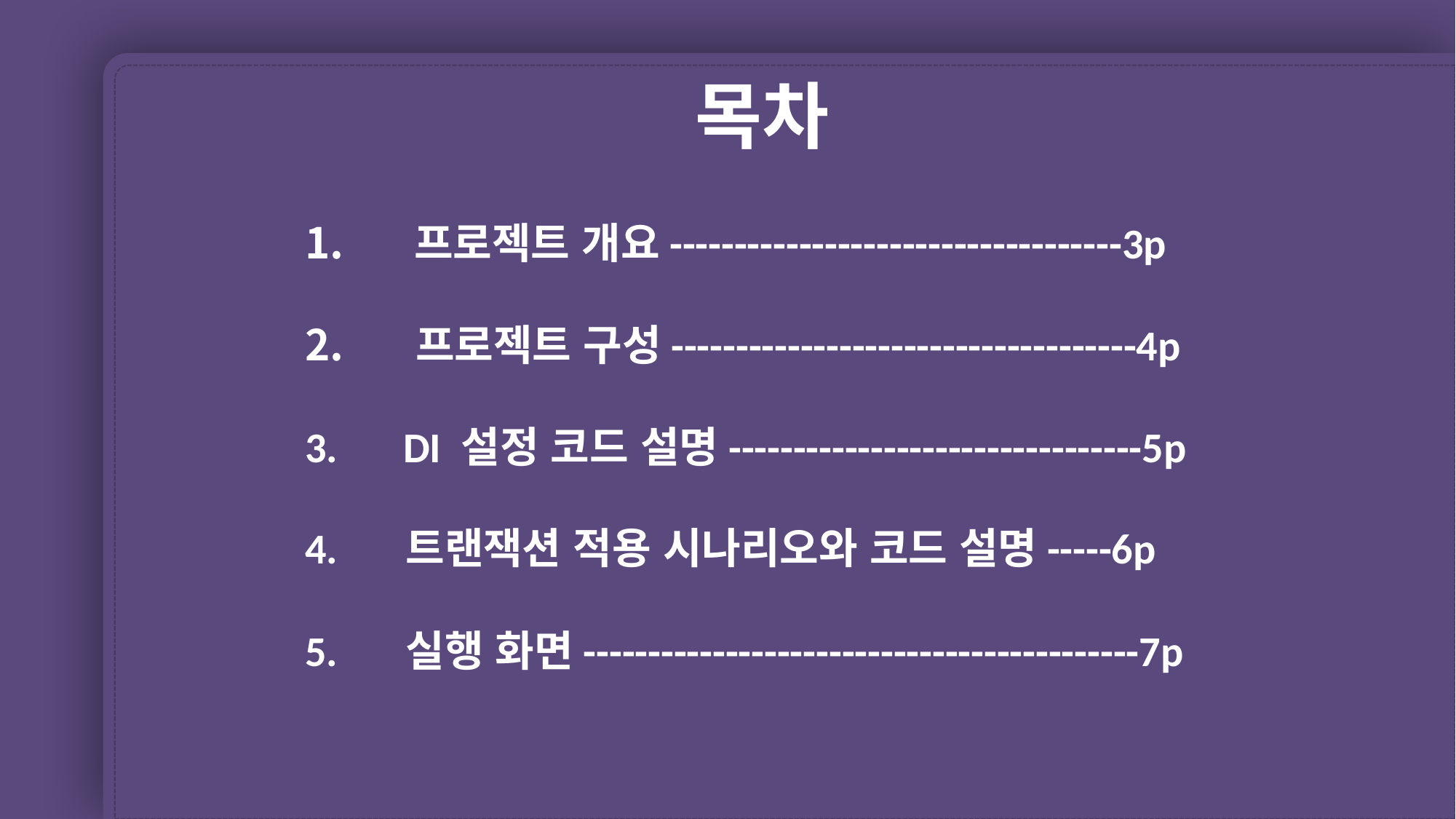

목차

프로젝트 개요-----------------------------------3p

 프로젝트 구성------------------------------------4p

 DI 설정 코드 설명--------------------------------5p

4.      트랜잭션 적용 시나리오와 코드 설명-----6p

5.      실행 화면-------------------------------------------7p